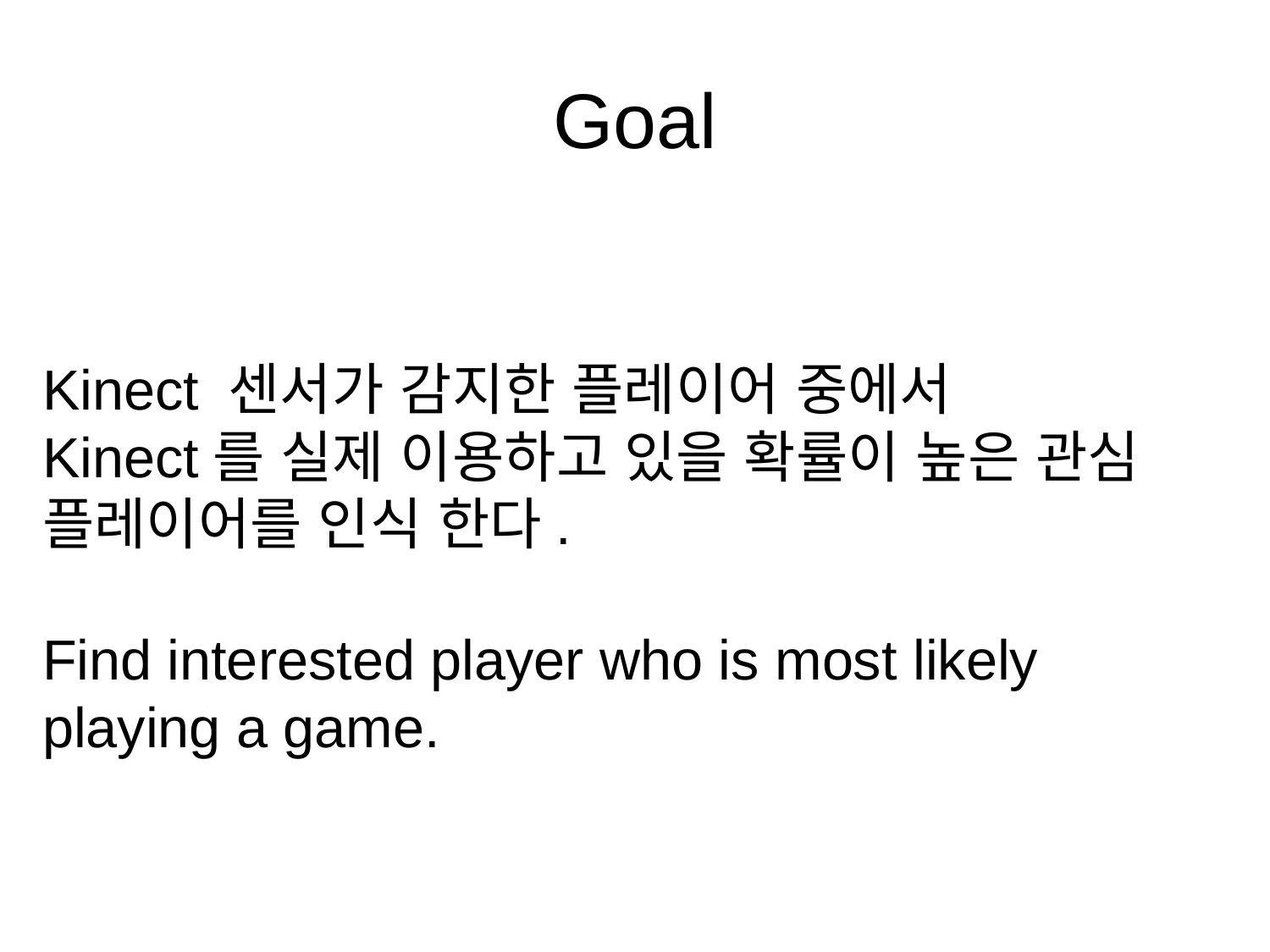

# Goal
Kinect 센서가 감지한 플레이어 중에서
Kinect를 실제 이용하고 있을 확률이 높은 관심 플레이어를 인식 한다.

Find interested player who is most likely playing a game.